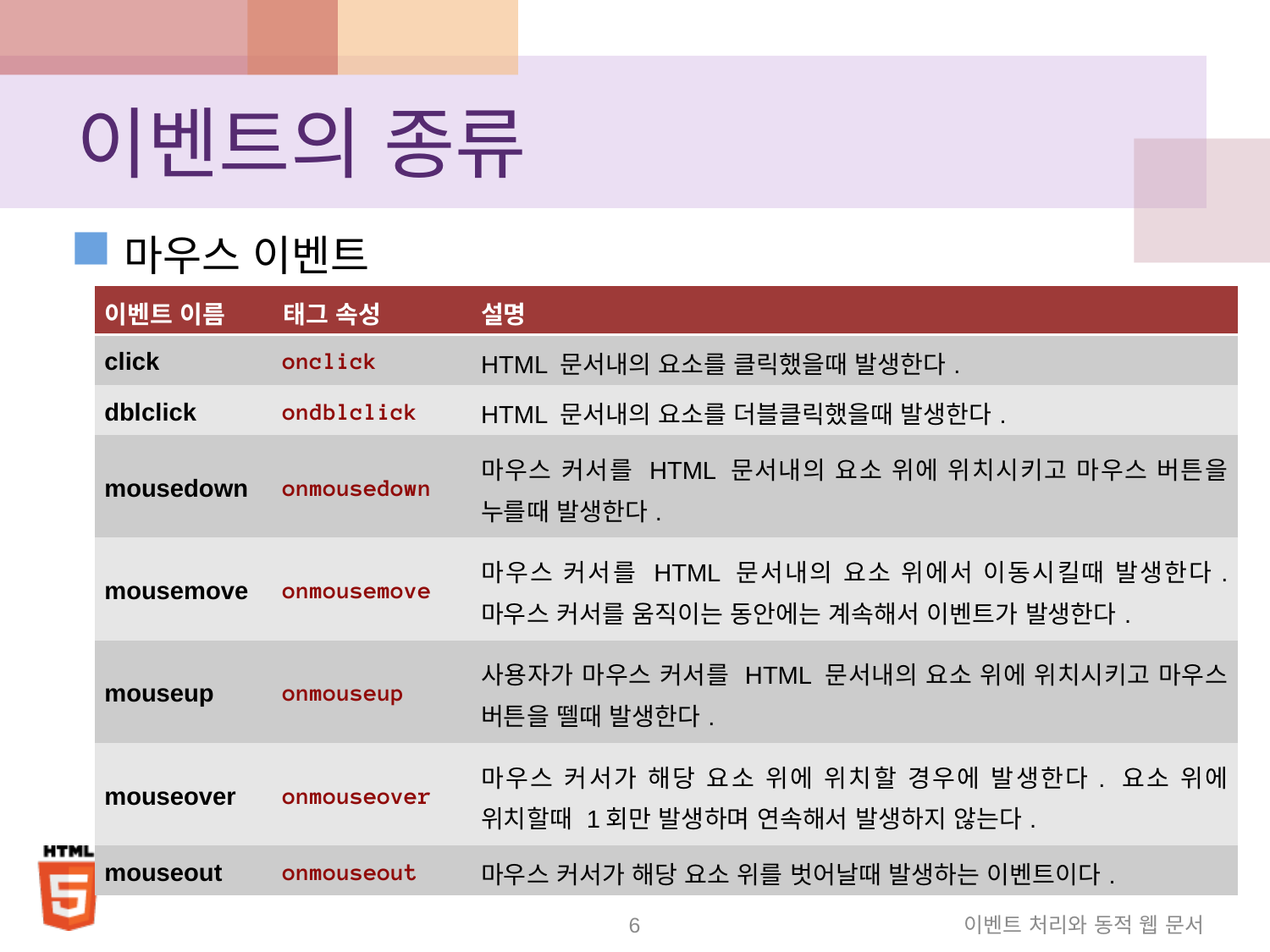

# 이벤트의 종류
마우스 이벤트
| 이벤트 이름 | 태그 속성 | 설명 |
| --- | --- | --- |
| click | onclick | HTML 문서내의 요소를 클릭했을때 발생한다. |
| dblclick | ondblclick | HTML 문서내의 요소를 더블클릭했을때 발생한다. |
| mousedown | onmousedown | 마우스 커서를 HTML 문서내의 요소 위에 위치시키고 마우스 버튼을 누를때 발생한다. |
| mousemove | onmousemove | 마우스 커서를 HTML 문서내의 요소 위에서 이동시킬때 발생한다. 마우스 커서를 움직이는 동안에는 계속해서 이벤트가 발생한다. |
| mouseup | onmouseup | 사용자가 마우스 커서를 HTML 문서내의 요소 위에 위치시키고 마우스 버튼을 뗄때 발생한다. |
| mouseover | onmouseover | 마우스 커서가 해당 요소 위에 위치할 경우에 발생한다. 요소 위에 위치할때 1회만 발생하며 연속해서 발생하지 않는다. |
| mouseout | onmouseout | 마우스 커서가 해당 요소 위를 벗어날때 발생하는 이벤트이다. |
6
이벤트 처리와 동적 웹 문서